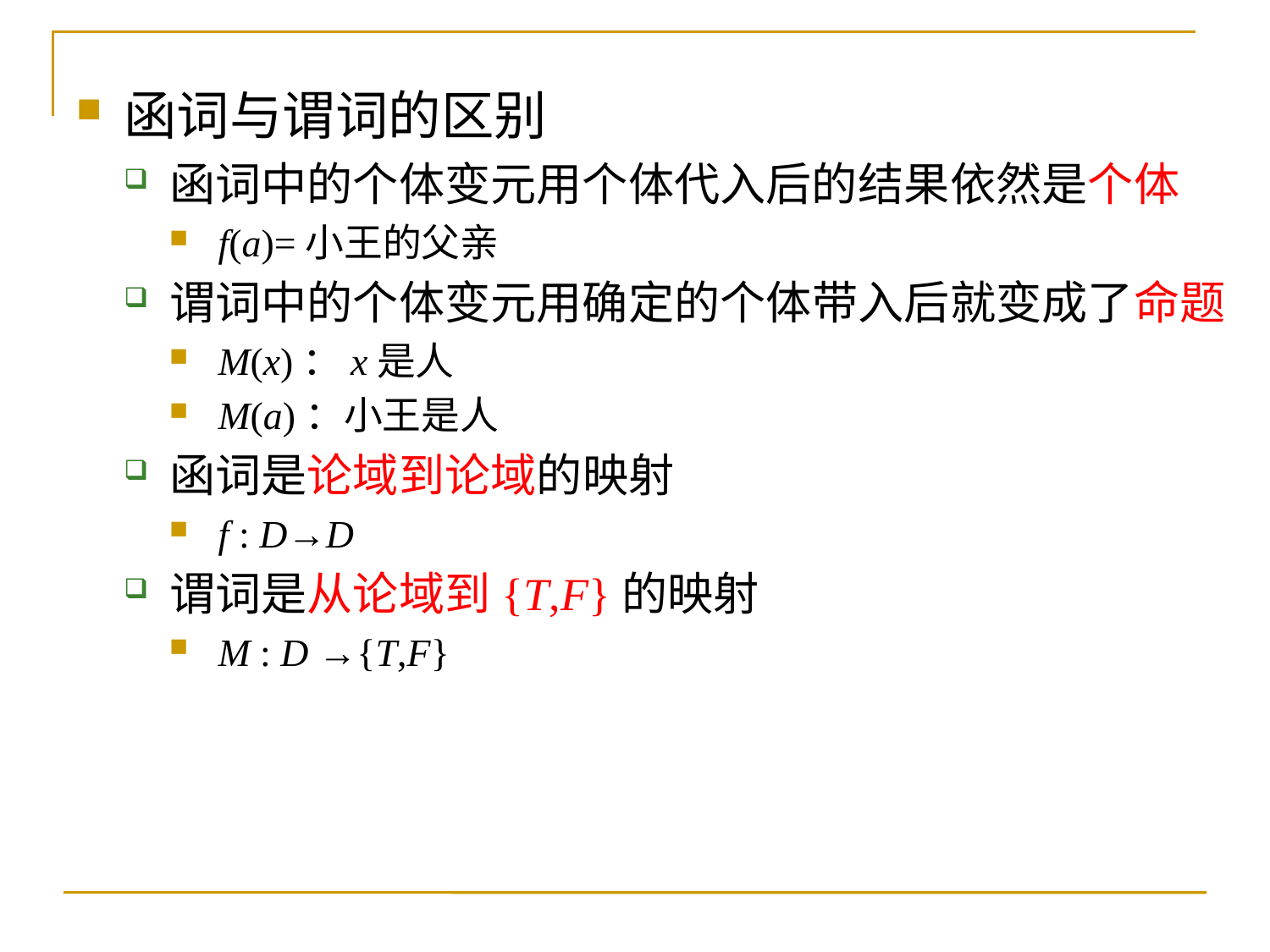

函词与谓词的区别
函词中的个体变元用个体代入后的结果依然是个体
f(a)=小王的父亲
谓词中的个体变元用确定的个体带入后就变成了命题
M(x)：x是人
M(a)：小王是人
函词是论域到论域的映射
f : D→D
谓词是从论域到{T,F}的映射
M : D →{T,F}